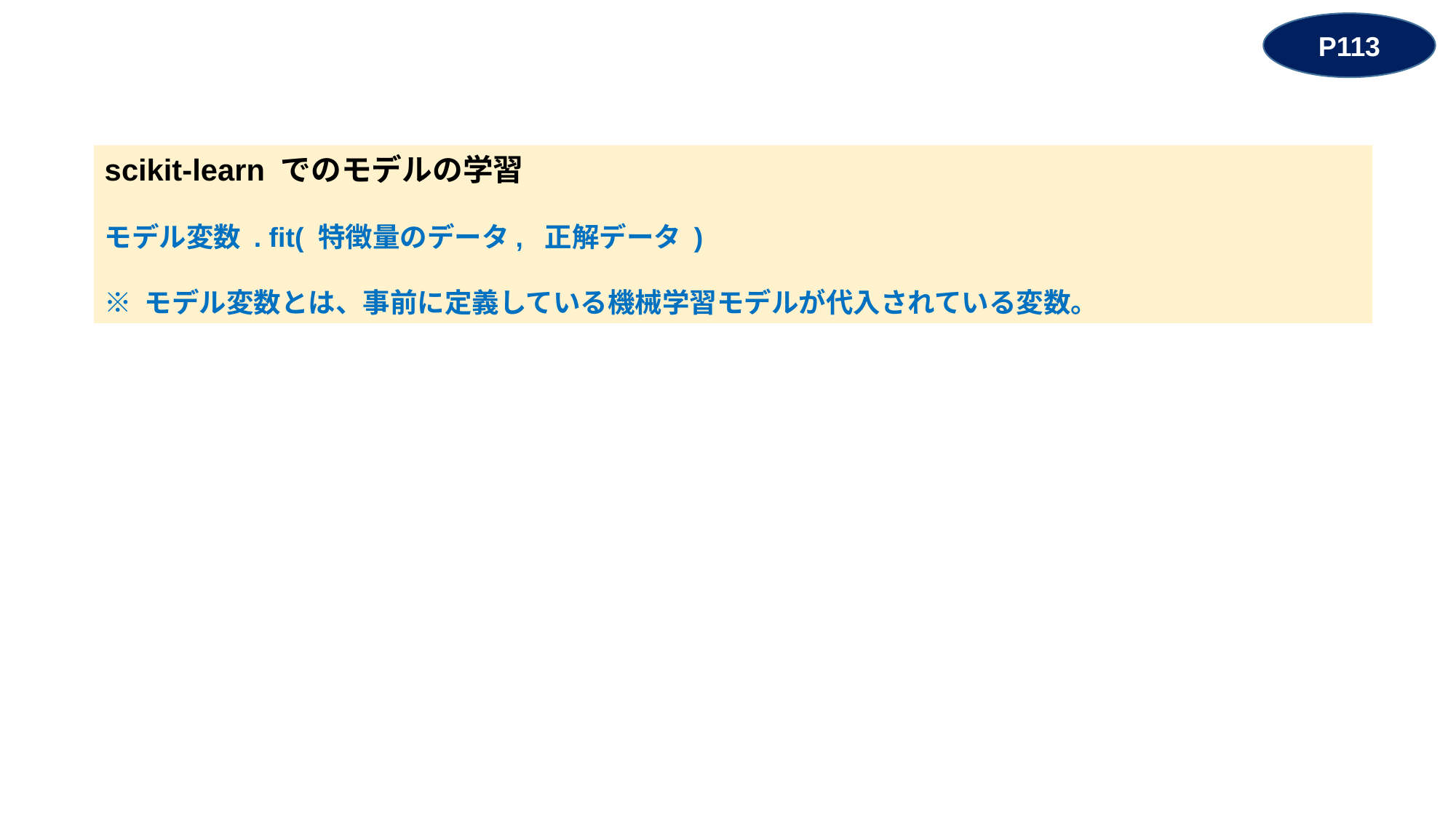

P113
scikit-learn でのモデルの学習

モデル変数 . fit( 特徴量のデータ,  正解データ )

※ モデル変数とは、事前に定義している機械学習モデルが代入されている変数。